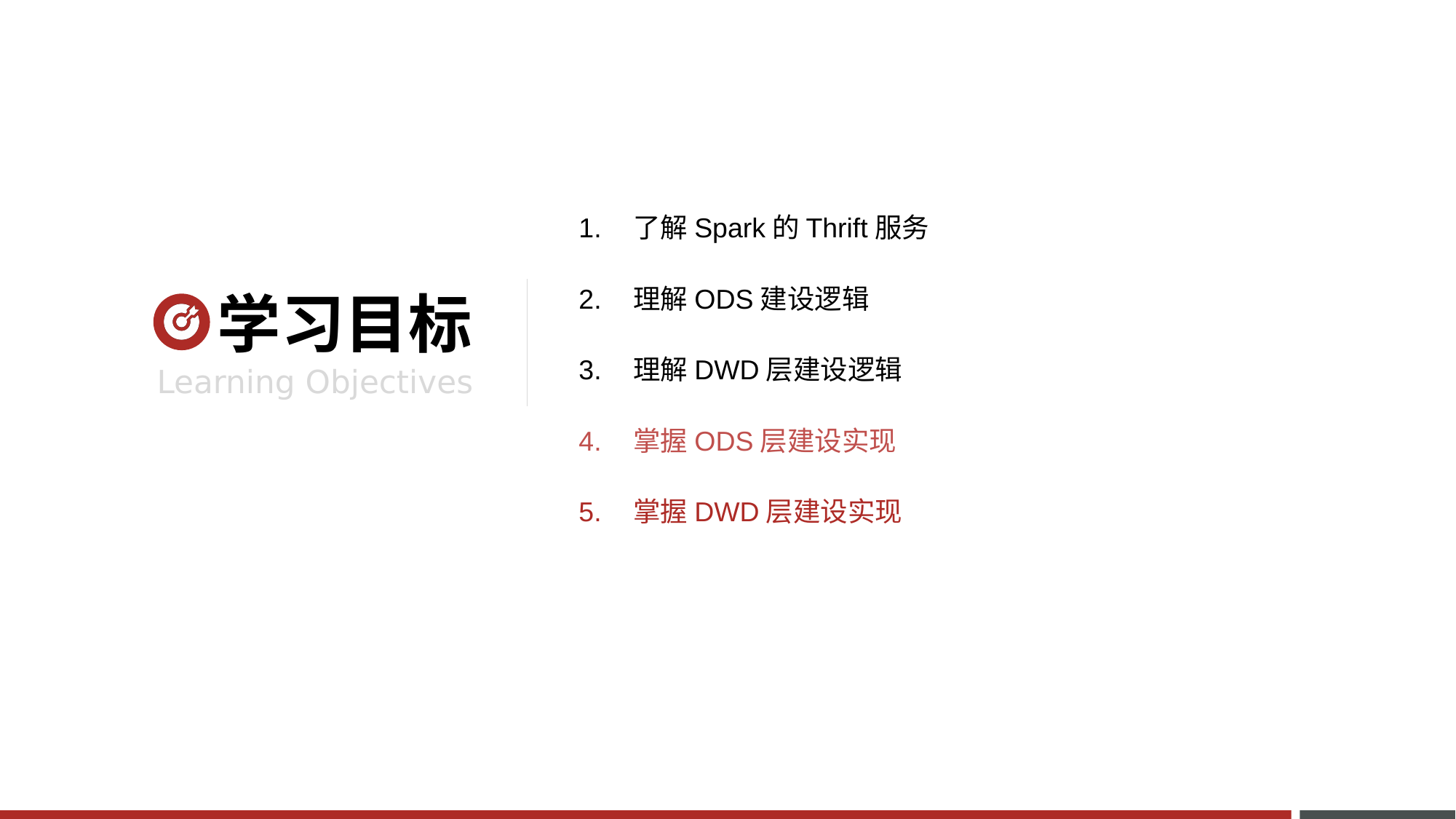

了解Spark的Thrift服务
理解ODS建设逻辑
理解DWD层建设逻辑
掌握ODS层建设实现
掌握DWD层建设实现